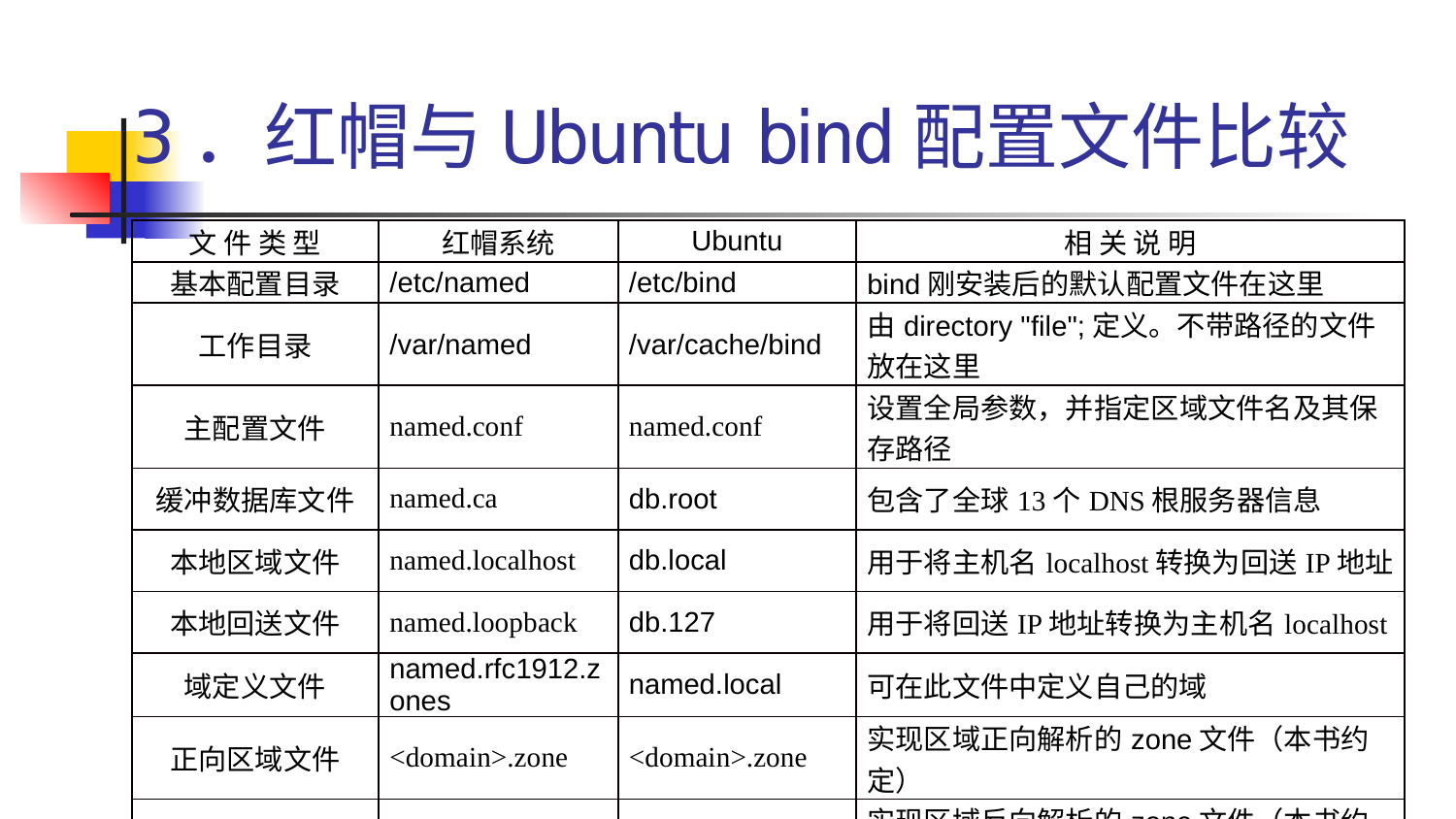

# 3．红帽与Ubuntu bind配置文件比较

| 文 件 类 型 | 红帽系统 | Ubuntu | 相 关 说 明 |
| --- | --- | --- | --- |
| 基本配置目录 | /etc/named | /etc/bind | bind刚安装后的默认配置文件在这里 |
| 工作目录 | /var/named | /var/cache/bind | 由directory "file";定义。不带路径的文件放在这里 |
| 主配置文件 | named.conf | named.conf | 设置全局参数，并指定区域文件名及其保存路径 |
| 缓冲数据库文件 | named.ca | db.root | 包含了全球13个DNS根服务器信息 |
| 本地区域文件 | named.localhost | db.local | 用于将主机名localhost转换为回送IP地址 |
| 本地回送文件 | named.loopback | db.127 | 用于将回送IP地址转换为主机名localhost |
| 域定义文件 | named.rfc1912.zones | named.local | 可在此文件中定义自己的域 |
| 正向区域文件 | <domain>.zone | <domain>.zone | 实现区域正向解析的zone文件（本书约定） |
| 反向区域文件 | <IP3R>.rev | <IP3R>.rev | 实现区域反向解析的zone文件（本书约定） |